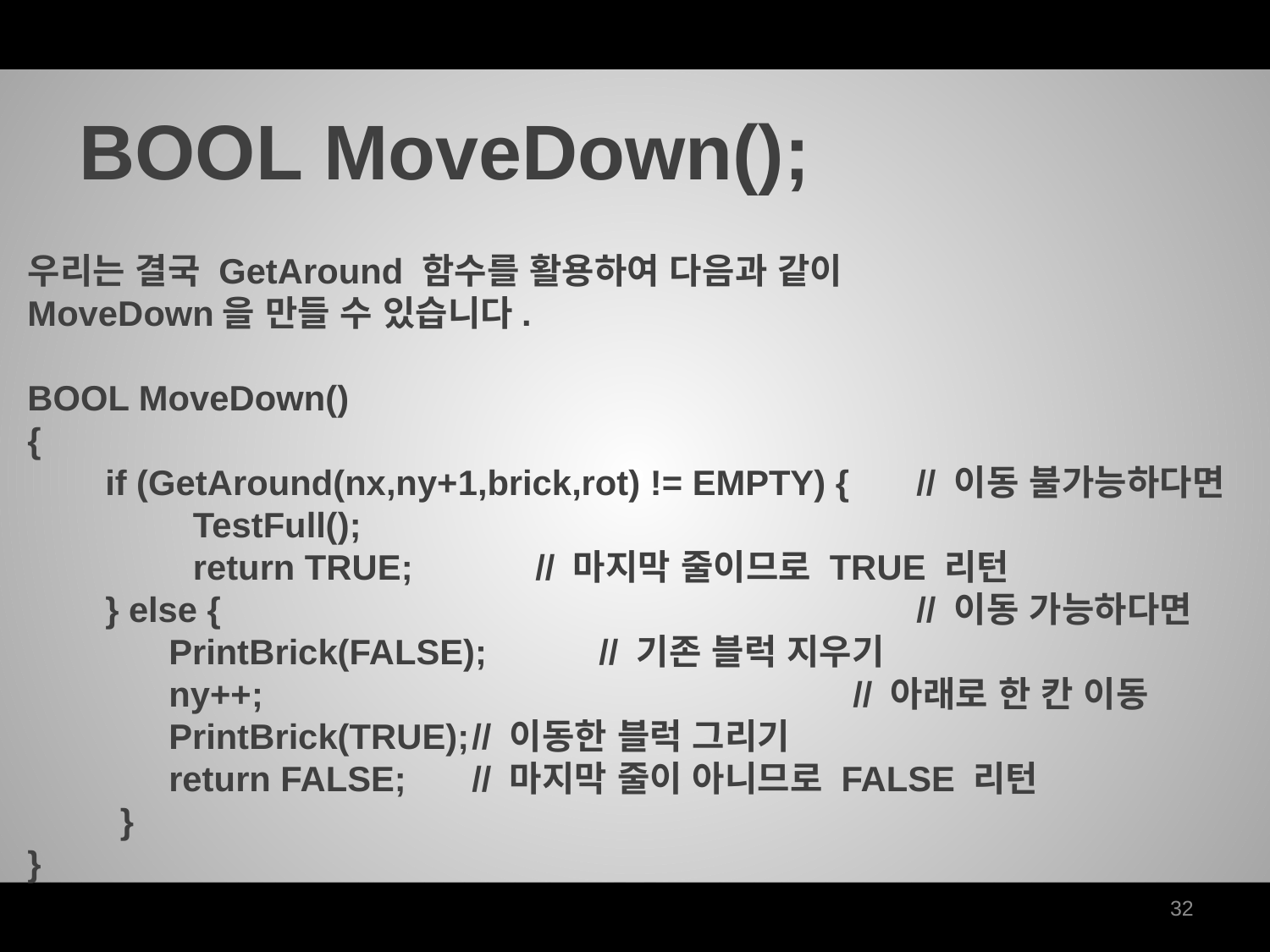

BOOL MoveDown();
우리는 결국 GetAround 함수를 활용하여 다음과 같이
MoveDown을 만들 수 있습니다.

BOOL MoveDown()
{
        if (GetAround(nx,ny+1,brick,rot) != EMPTY) {	// 이동 불가능하다면
                 TestFull();
                 return TRUE;	// 마지막 줄이므로 TRUE 리턴
        } else {						// 이동 가능하다면
        PrintBrick(FALSE);	// 기존 블럭 지우기
        ny++;					// 아래로 한 칸 이동
        PrintBrick(TRUE);	// 이동한 블럭 그리기
        return FALSE;	// 마지막 줄이 아니므로 FALSE 리턴
   }
}

32